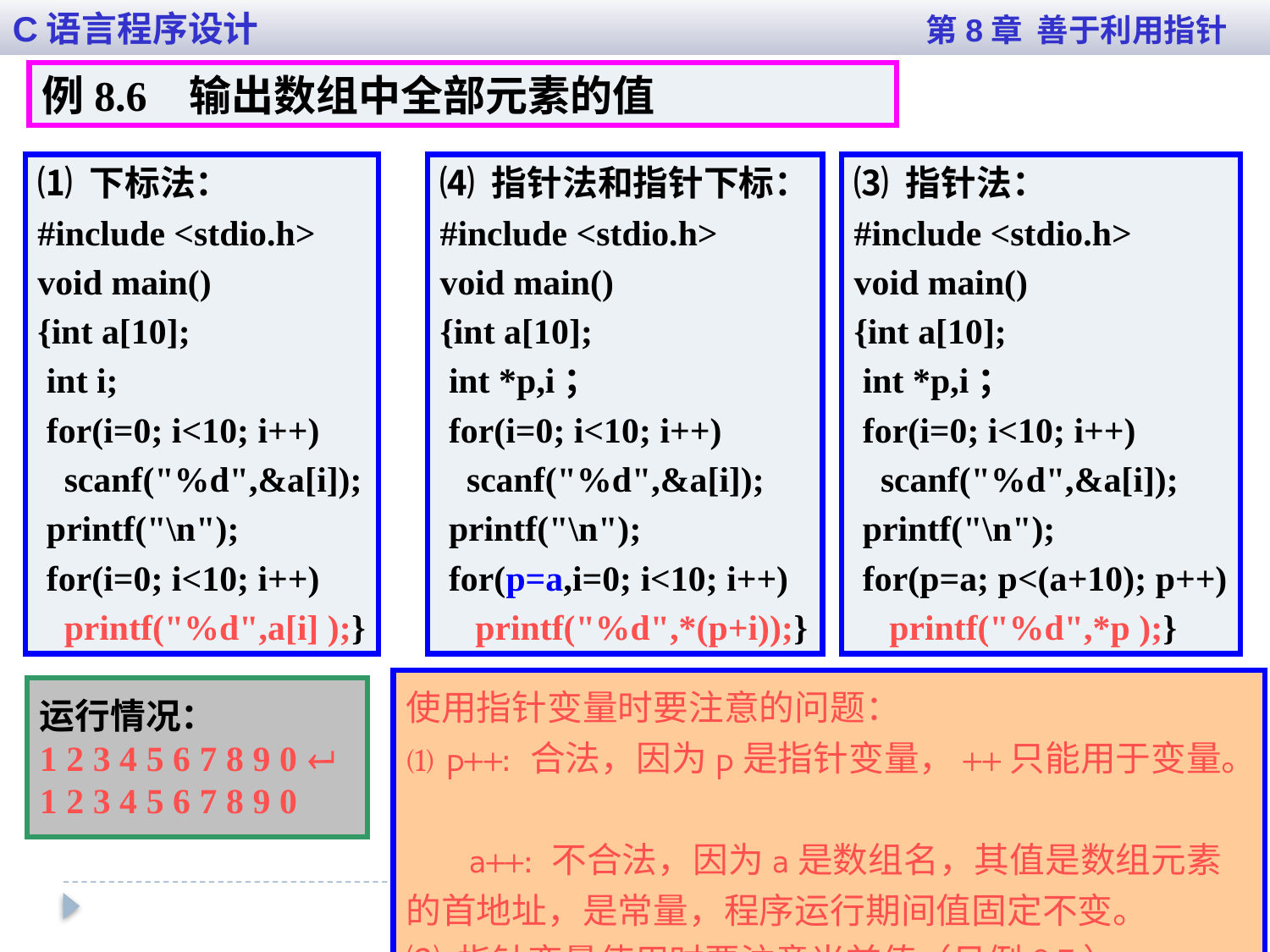

C语言程序设计                                                                                   第8章  善于利用指针
例8.6   输出数组中全部元素的值
⑴ 下标法：
#include <stdio.h>
void main()
{int a[10];
 int i;
 for(i=0; i<10; i++)
   scanf("%d",&a[i]);
 printf("\n");
 for(i=0; i<10; i++)
   printf("%d",a[i] );}
⑵ 用数组名：
#include <stdio.h>
void main()
{int a[10];
 int i;
 for(i=0; i<10; i++)
   scanf("%d",&a[i]);
 printf("\n");
 for(i=0; i<10; i++)
  printf("%d",*(a+i));}
⑷ 指针法和指针下标：
#include <stdio.h>
void main()
{int a[10];
 int *p,i；
 for(i=0; i<10; i++)
   scanf("%d",&a[i]);
 printf("\n");
 for(p=a,i=0; i<10; i++)
    printf("%d",*(p+i));}
⑶ 指针法：
#include <stdio.h>
void main()
{int a[10];
 int *p,i；
 for(i=0; i<10; i++)
   scanf("%d",&a[i]);
 printf("\n");
 for(p=a; p<(a+10); p++)
    printf("%d",*p );}
使用指针变量时要注意的问题：
⑴ p++: 合法，因为p是指针变量，++只能用于变量。
      a++: 不合法，因为a是数组名，其值是数组元素的首地址，是常量，程序运行期间值固定不变。
⑵ 指针变量使用时要注意当前值（见例8.7）.
运行情况：
1 2 3 4 5 6 7 8 9 0 ↵
1 2 3 4 5 6 7 8 9 0